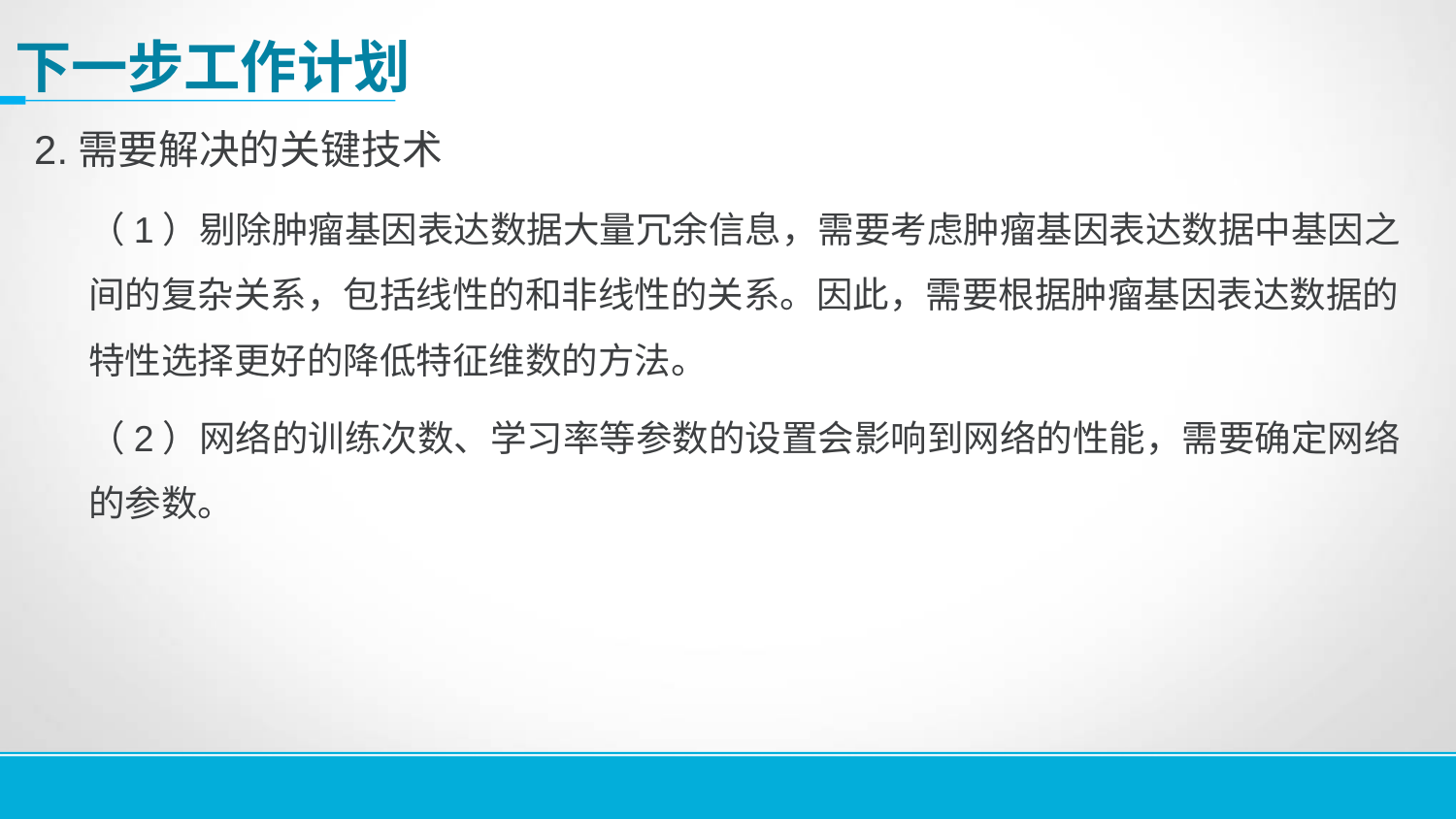

# 下一步工作计划
2.需要解决的关键技术
（1）剔除肿瘤基因表达数据大量冗余信息，需要考虑肿瘤基因表达数据中基因之间的复杂关系，包括线性的和非线性的关系。因此，需要根据肿瘤基因表达数据的特性选择更好的降低特征维数的方法。
（2）网络的训练次数、学习率等参数的设置会影响到网络的性能，需要确定网络的参数。